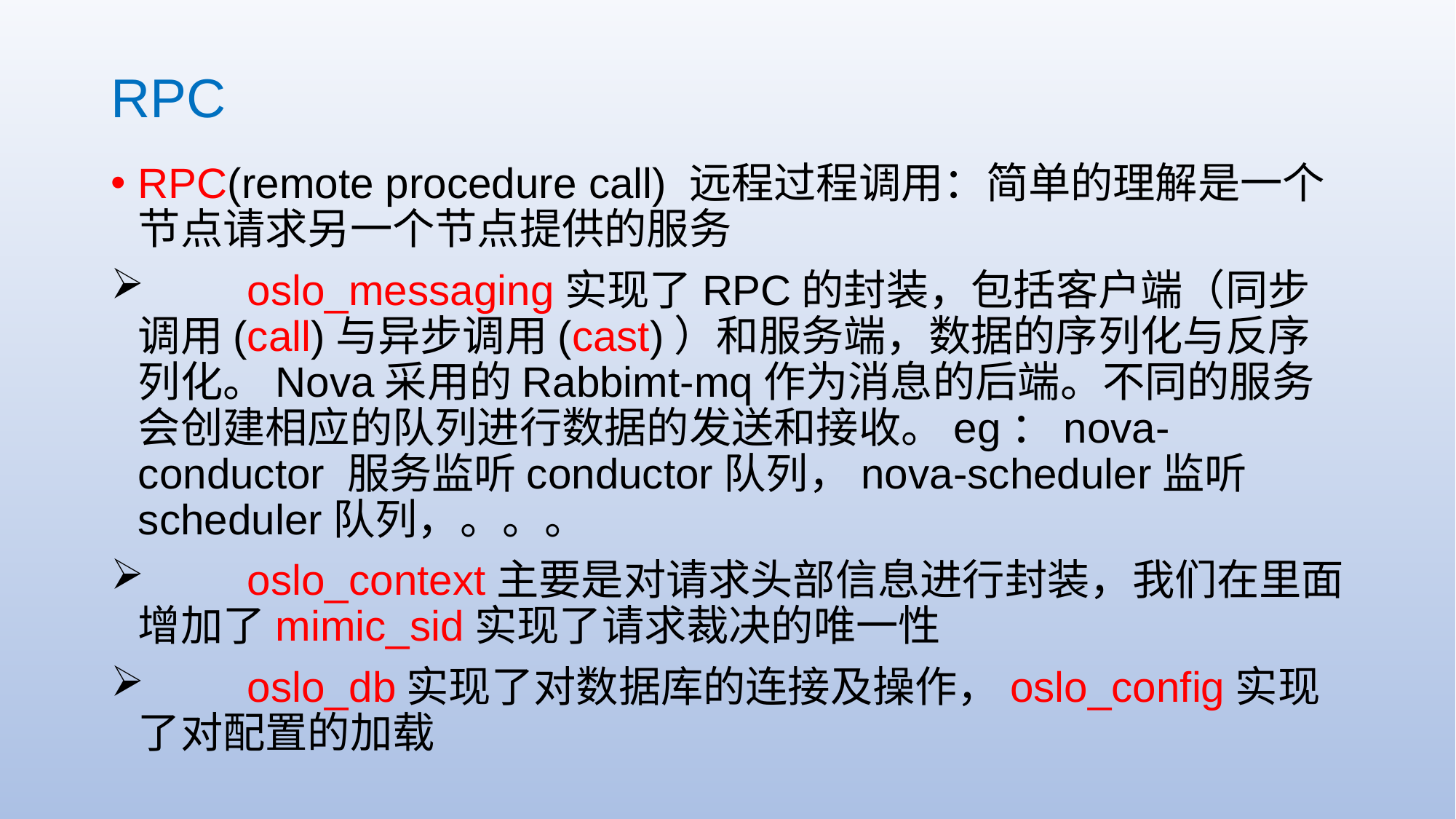

# RPC
RPC(remote procedure call) 远程过程调用：简单的理解是一个节点请求另一个节点提供的服务
	oslo_messaging实现了RPC的封装，包括客户端（同步调用(call)与异步调用(cast)）和服务端，数据的序列化与反序列化。Nova采用的Rabbimt-mq作为消息的后端。不同的服务会创建相应的队列进行数据的发送和接收。eg：nova-conductor 服务监听conductor队列，nova-scheduler监听scheduler队列，。。。
 	oslo_context主要是对请求头部信息进行封装，我们在里面增加了mimic_sid实现了请求裁决的唯一性
 	oslo_db实现了对数据库的连接及操作，oslo_config实现了对配置的加载